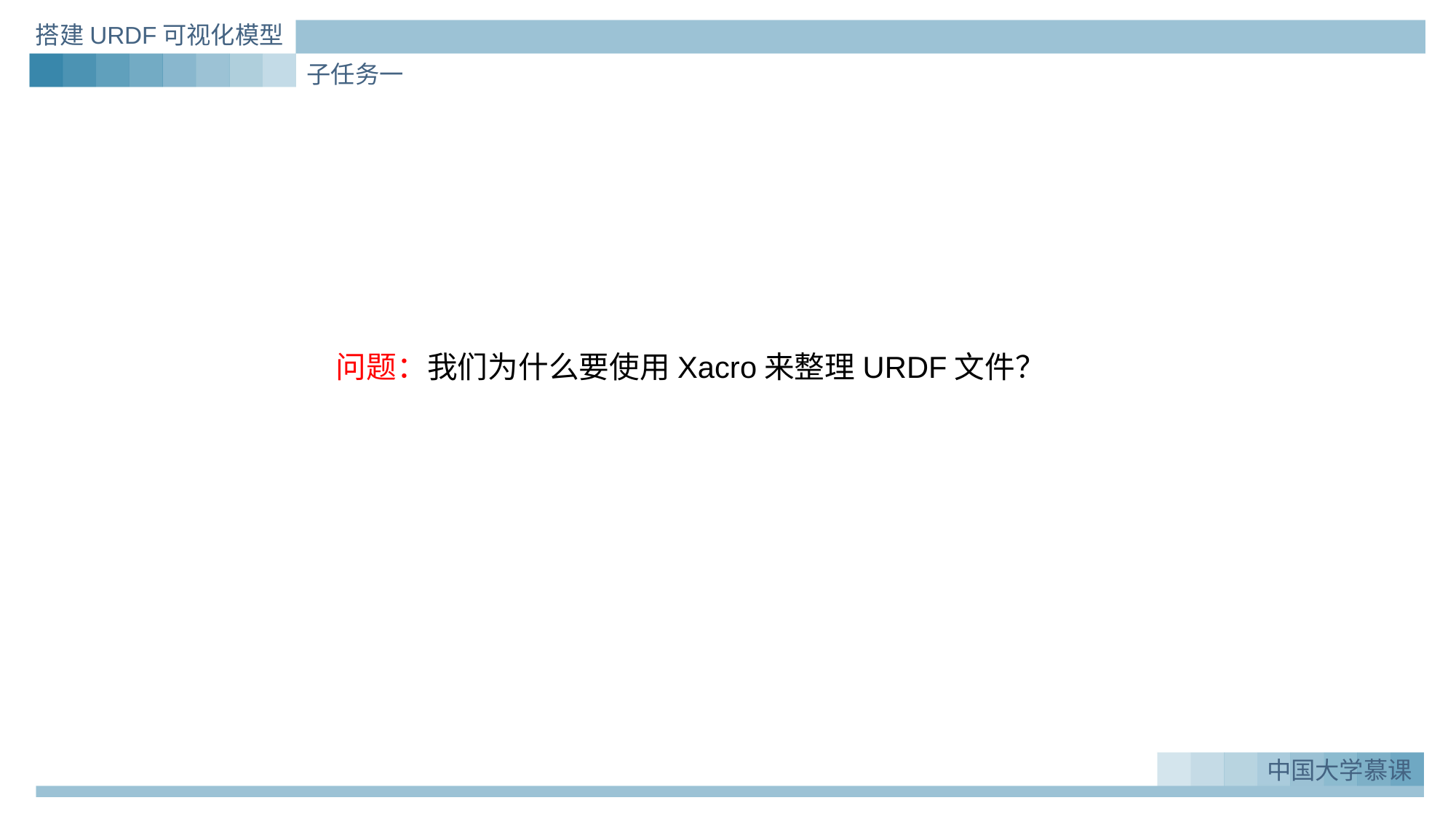

搭建URDF可视化模型
子任务一
问题：我们为什么要使用Xacro来整理URDF文件？
中国大学慕课